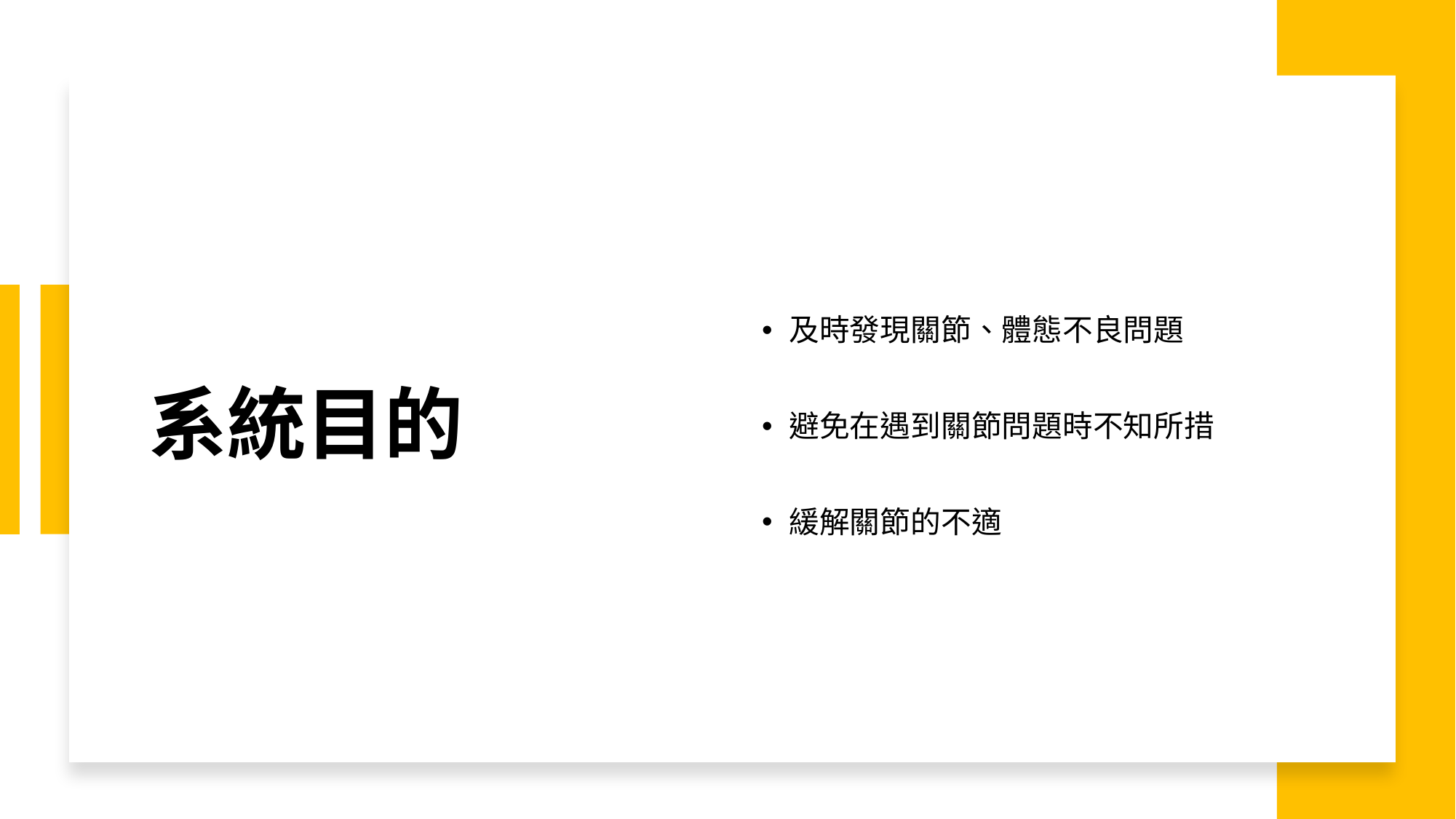

# 系統目的
及時發現關節、體態不良問題

避免在遇到關節問題時不知所措

緩解關節的不適